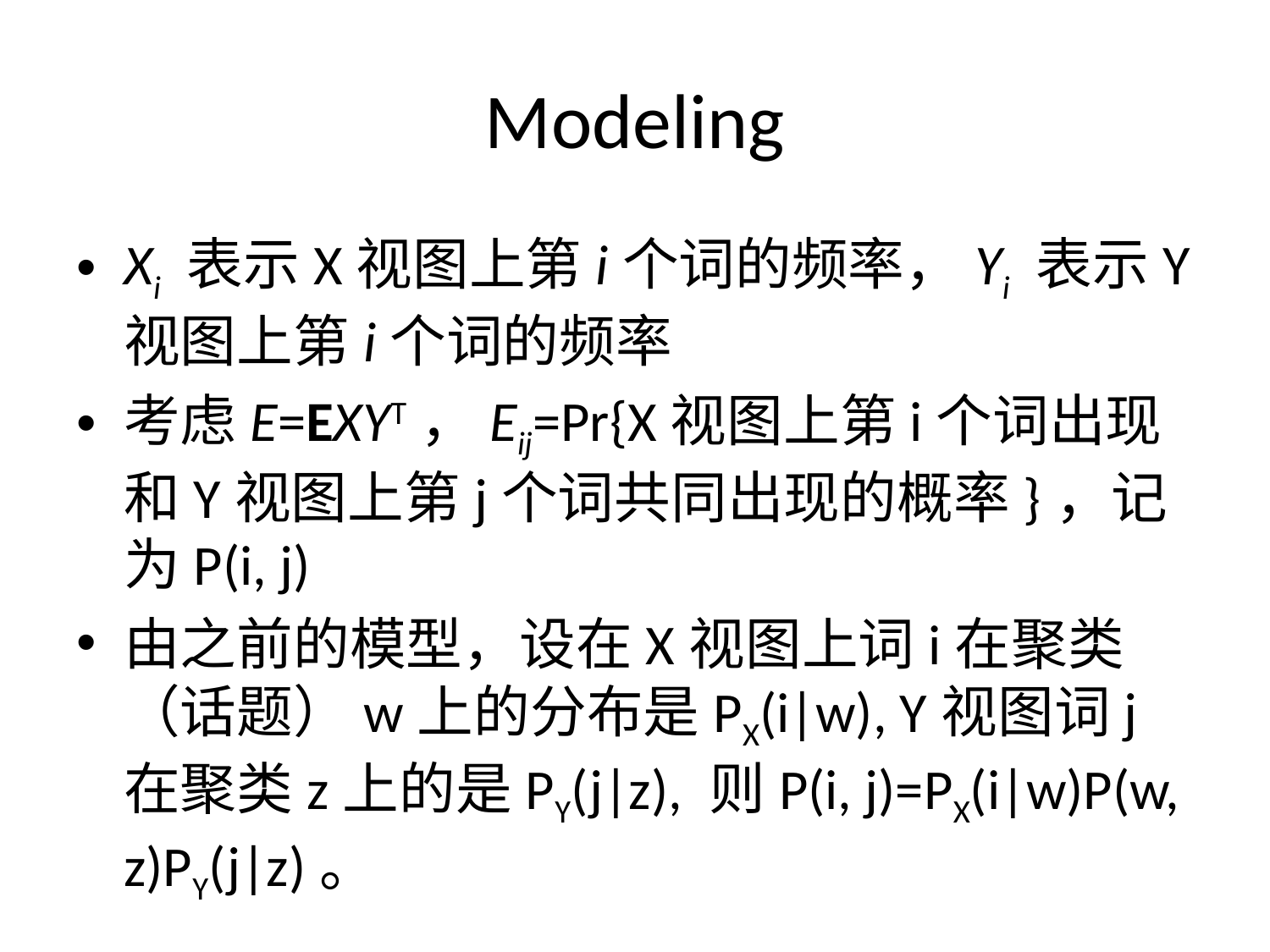

# Modeling
Xi 表示X视图上第i个词的频率，Yi 表示Y视图上第i个词的频率
考虑E=EXYT，Eij=Pr{X视图上第i个词出现和Y视图上第j个词共同出现的概率}，记为P(i, j)
由之前的模型，设在X视图上词i在聚类（话题）w上的分布是PX(i|w), Y视图词j在聚类z上的是PY(j|z), 则P(i, j)=PX(i|w)P(w, z)PY(j|z)。